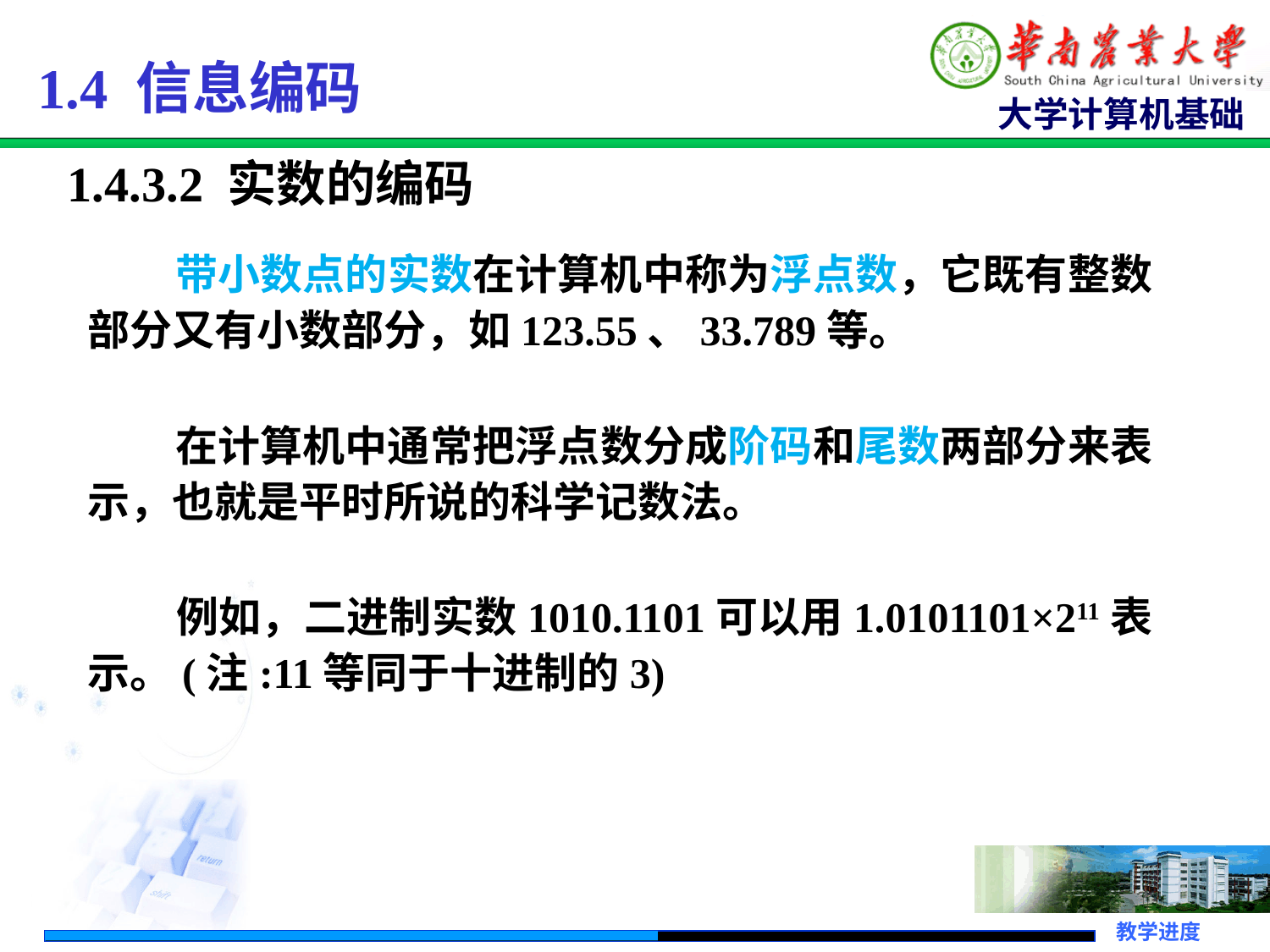

1.4 信息编码
1.4.3.2 实数的编码
        带小数点的实数在计算机中称为浮点数，它既有整数部分又有小数部分，如123.55、33.789等。

        在计算机中通常把浮点数分成阶码和尾数两部分来表示，也就是平时所说的科学记数法。

        例如，二进制实数1010.1101可以用1.0101101×211表示。(注:11等同于十进制的3)